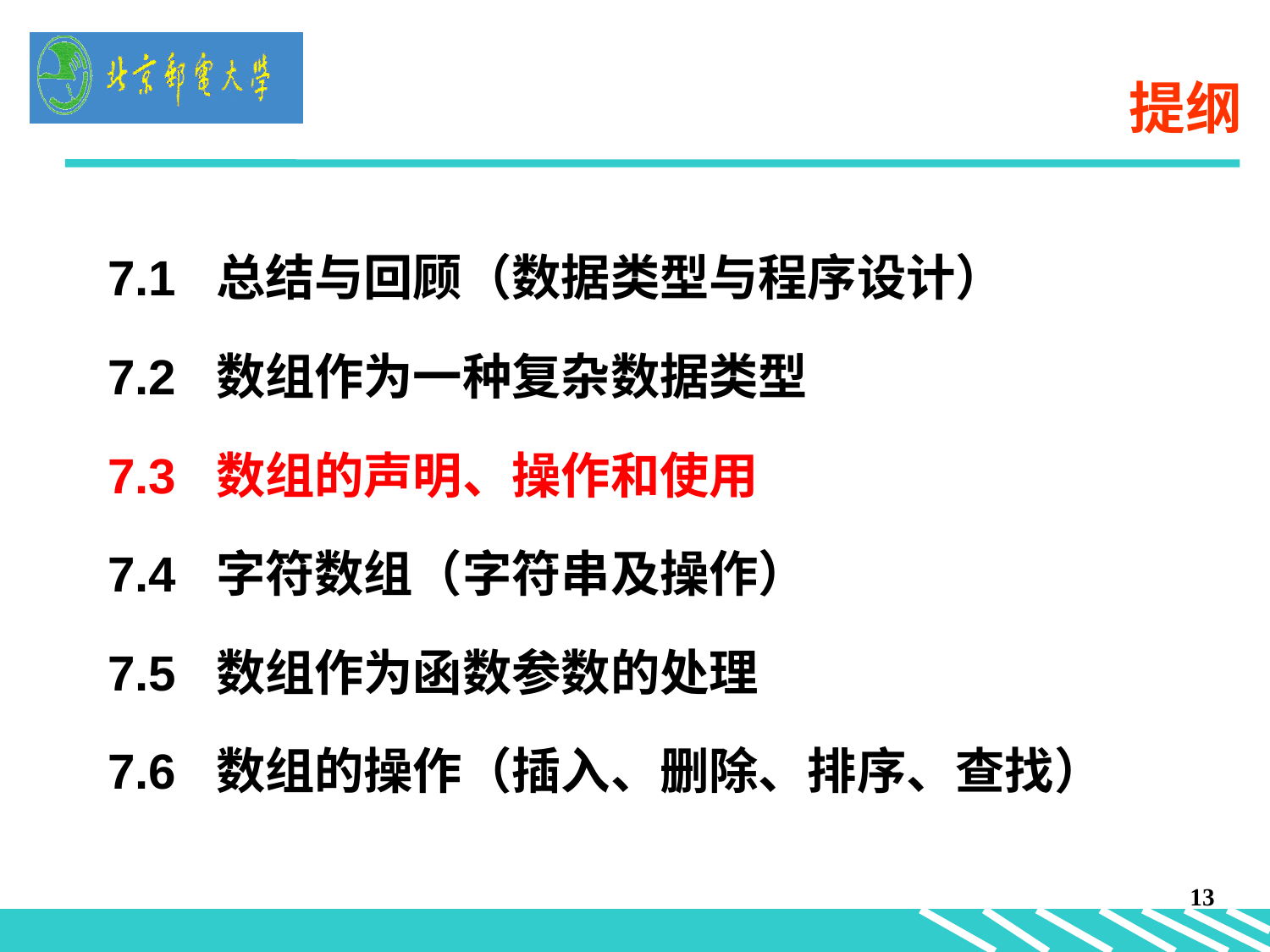

# 提纲
7.1  总结与回顾（数据类型与程序设计）
7.2  数组作为一种复杂数据类型
7.3  数组的声明、操作和使用
7.4  字符数组（字符串及操作）
7.5  数组作为函数参数的处理
7.6  数组的操作（插入、删除、排序、查找）

13